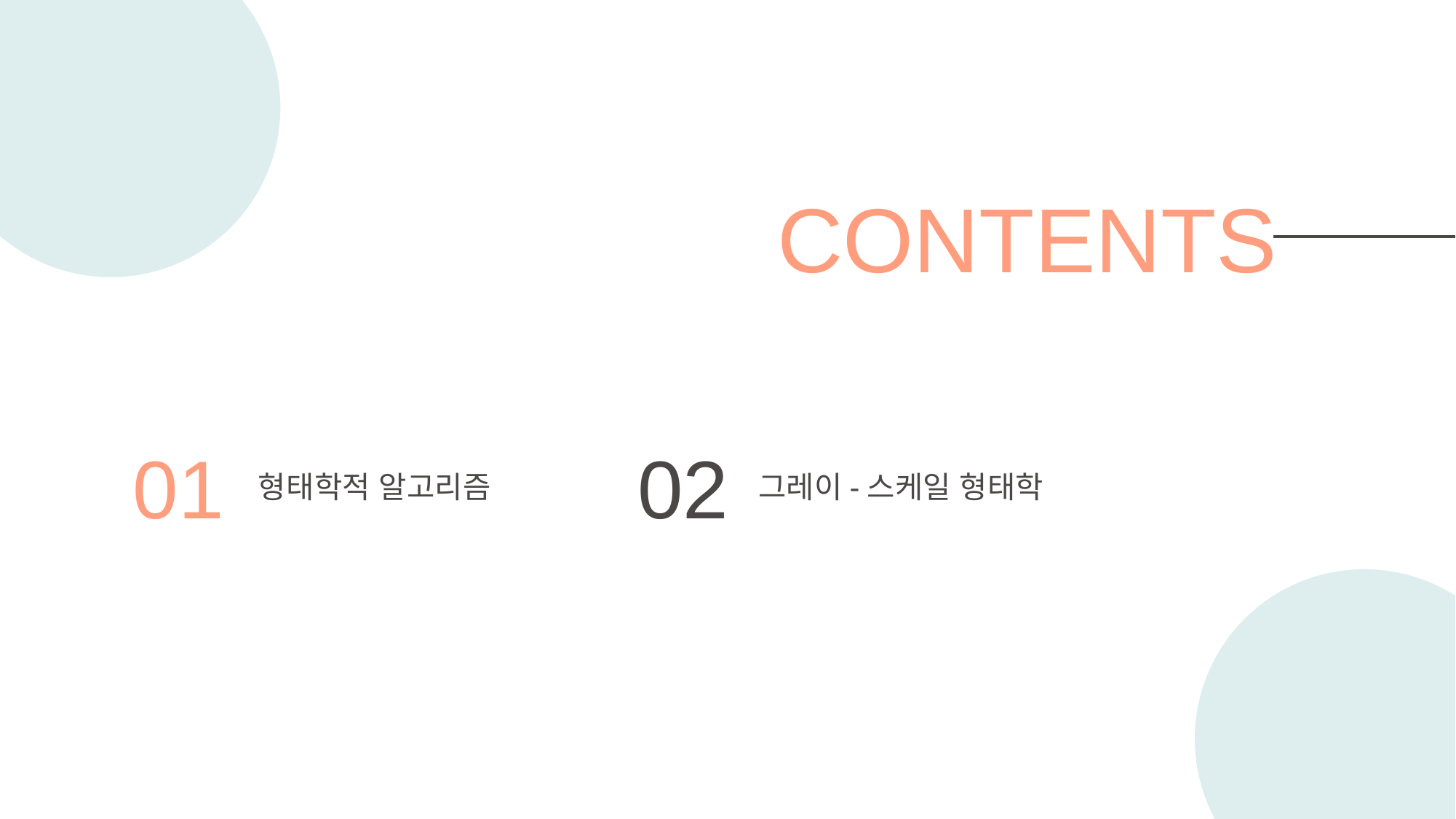

CONTENTS
01
형태학적 알고리즘
02
그레이-스케일 형태학